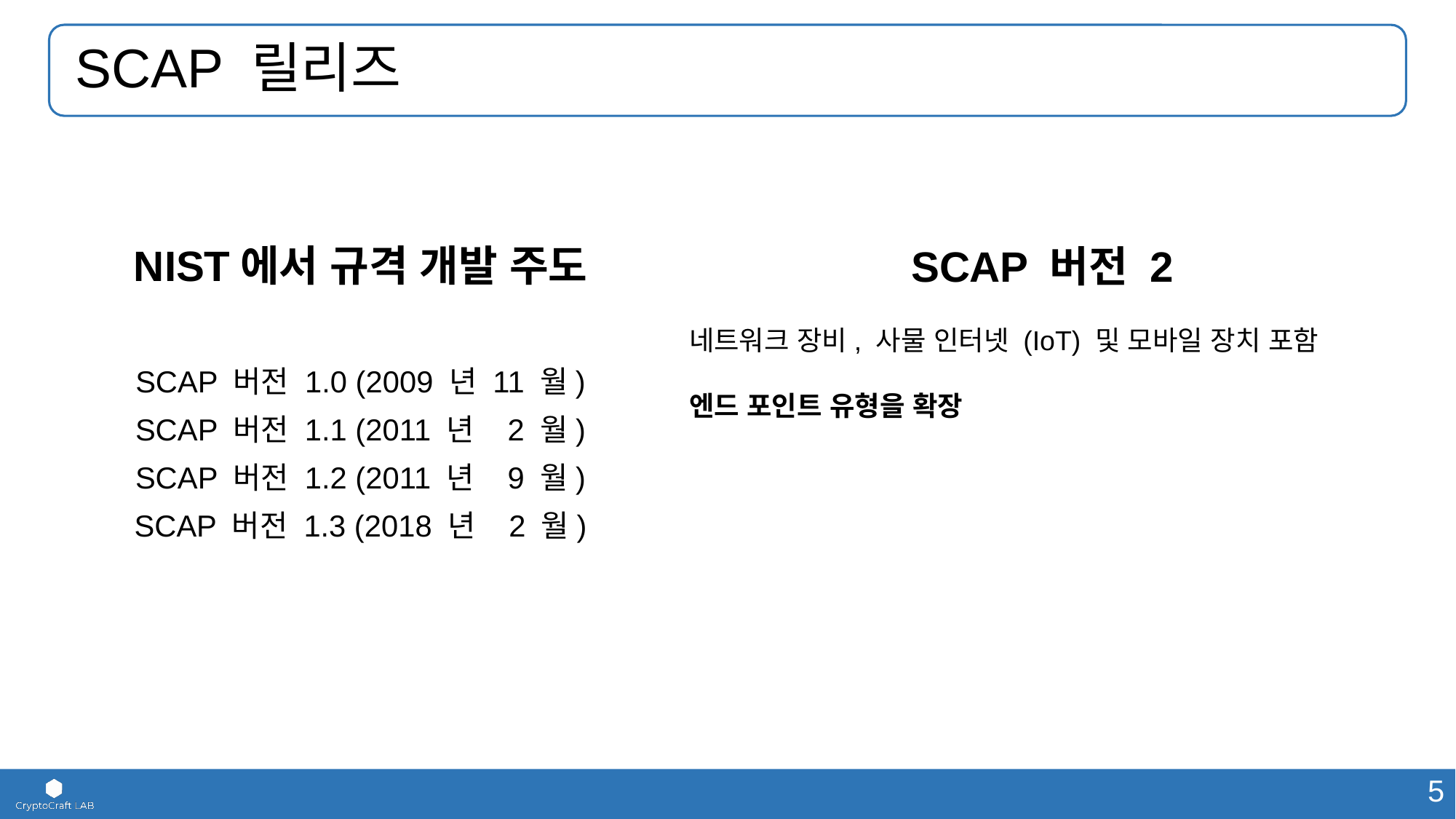

# SCAP 릴리즈
SCAP 버전 2

네트워크 장비, 사물 인터넷 (IoT) 및 모바일 장치 포함

엔드 포인트 유형을 확장
NIST에서 규격 개발 주도

SCAP 버전 1.0 (2009 년 11 월)
SCAP 버전 1.1 (2011 년   2 월)
SCAP 버전 1.2 (2011 년   9 월)
SCAP 버전 1.3 (2018 년   2 월)